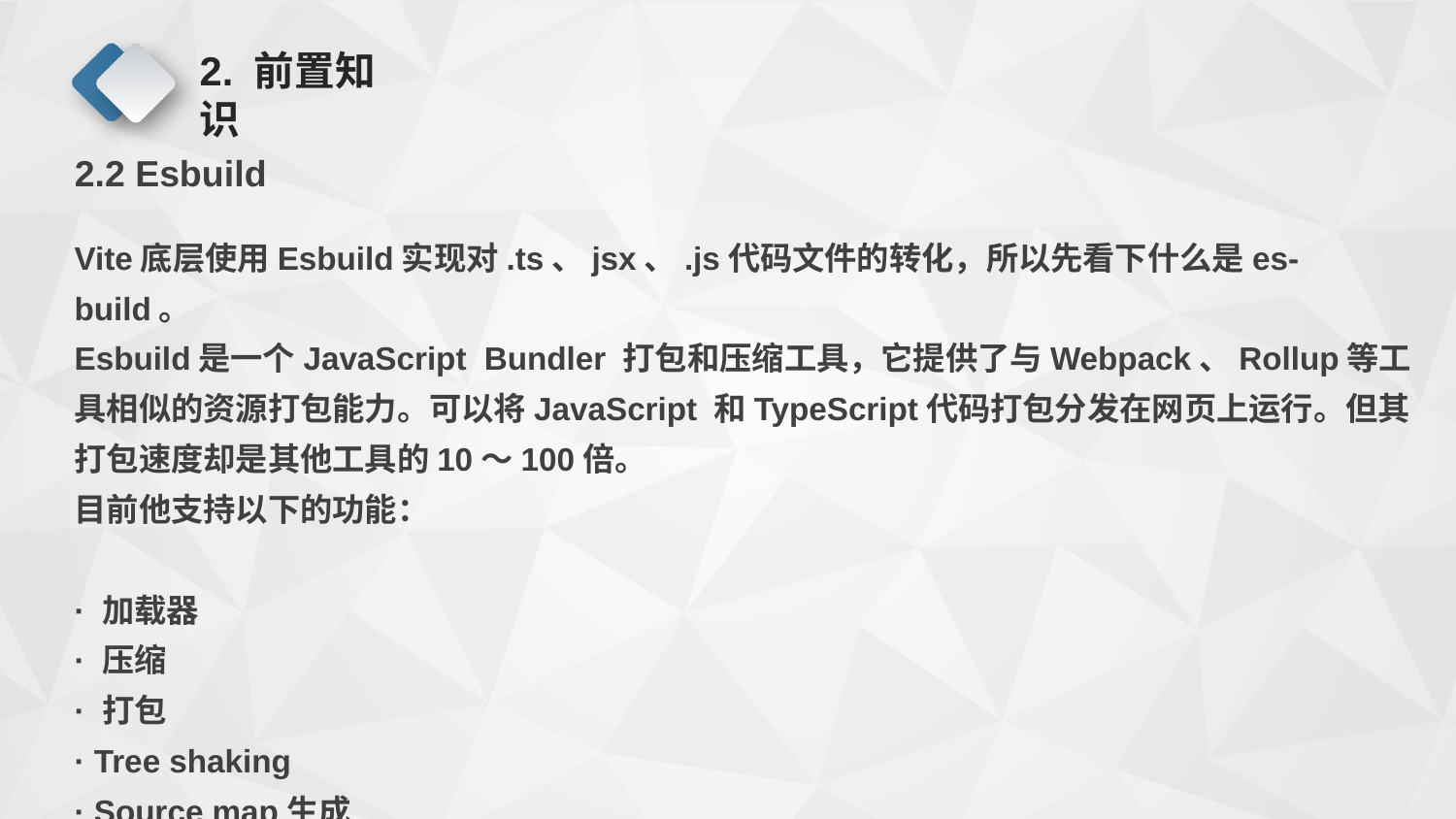

# 2. 前置知识
2.2 Esbuild
Vite底层使用Esbuild实现对.ts、jsx、.js代码文件的转化，所以先看下什么是es-build。
Esbuild是一个JavaScript  Bundler 打包和压缩工具，它提供了与Webpack、Rollup等工具相似的资源打包能力。可以将JavaScript 和TypeScript代码打包分发在网页上运行。但其打包速度却是其他工具的10～100倍。
目前他支持以下的功能：

· 加载器
· 压缩
· 打包
· Tree shaking
· Source map生成